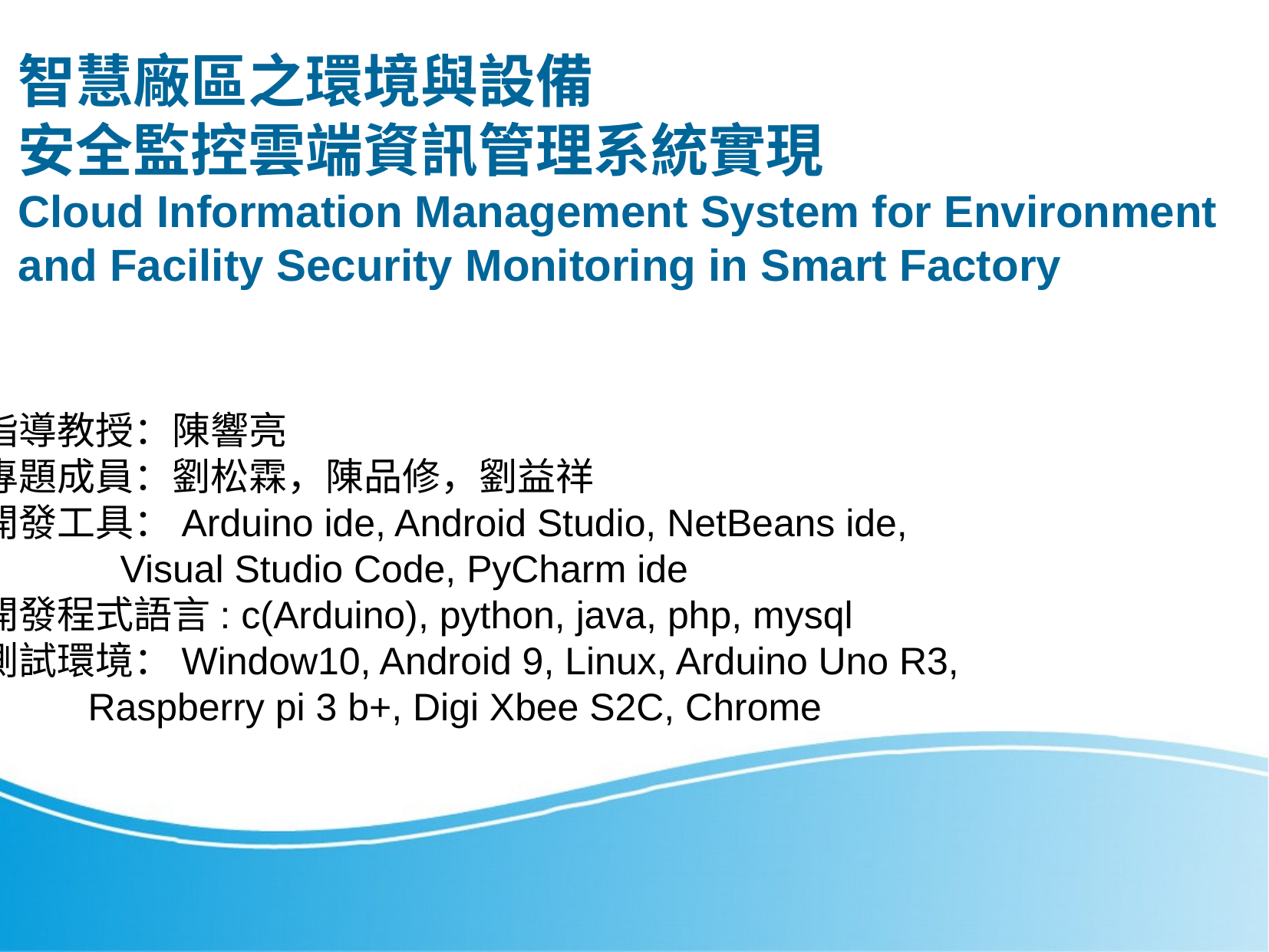

智慧廠區之環境與設備
安全監控雲端資訊管理系統實現
Cloud Information Management System for Environment and Facility Security Monitoring in Smart Factory
指導教授：陳響亮
專題成員：劉松霖，陳品修，劉益祥
開發工具：Arduino ide, Android Studio, NetBeans ide,
             Visual Studio Code, PyCharm ide
開發程式語言: c(Arduino), python, java, php, mysql
測試環境：Window10, Android 9, Linux, Arduino Uno R3,
          Raspberry pi 3 b+, Digi Xbee S2C, Chrome